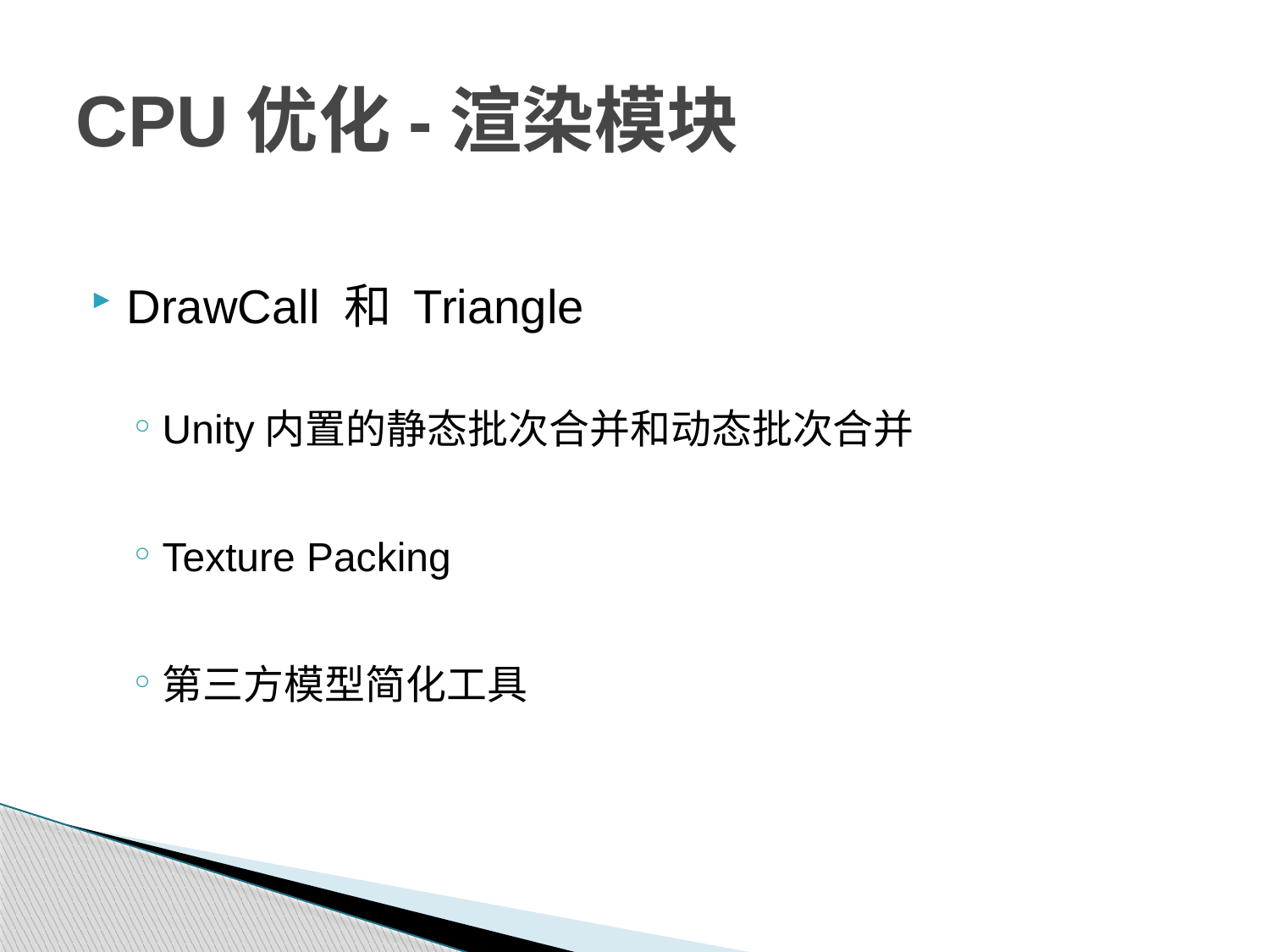

# CPU优化-渲染模块

DrawCall 和 Triangle

Unity内置的静态批次合并和动态批次合并

Texture Packing

第三方模型简化工具